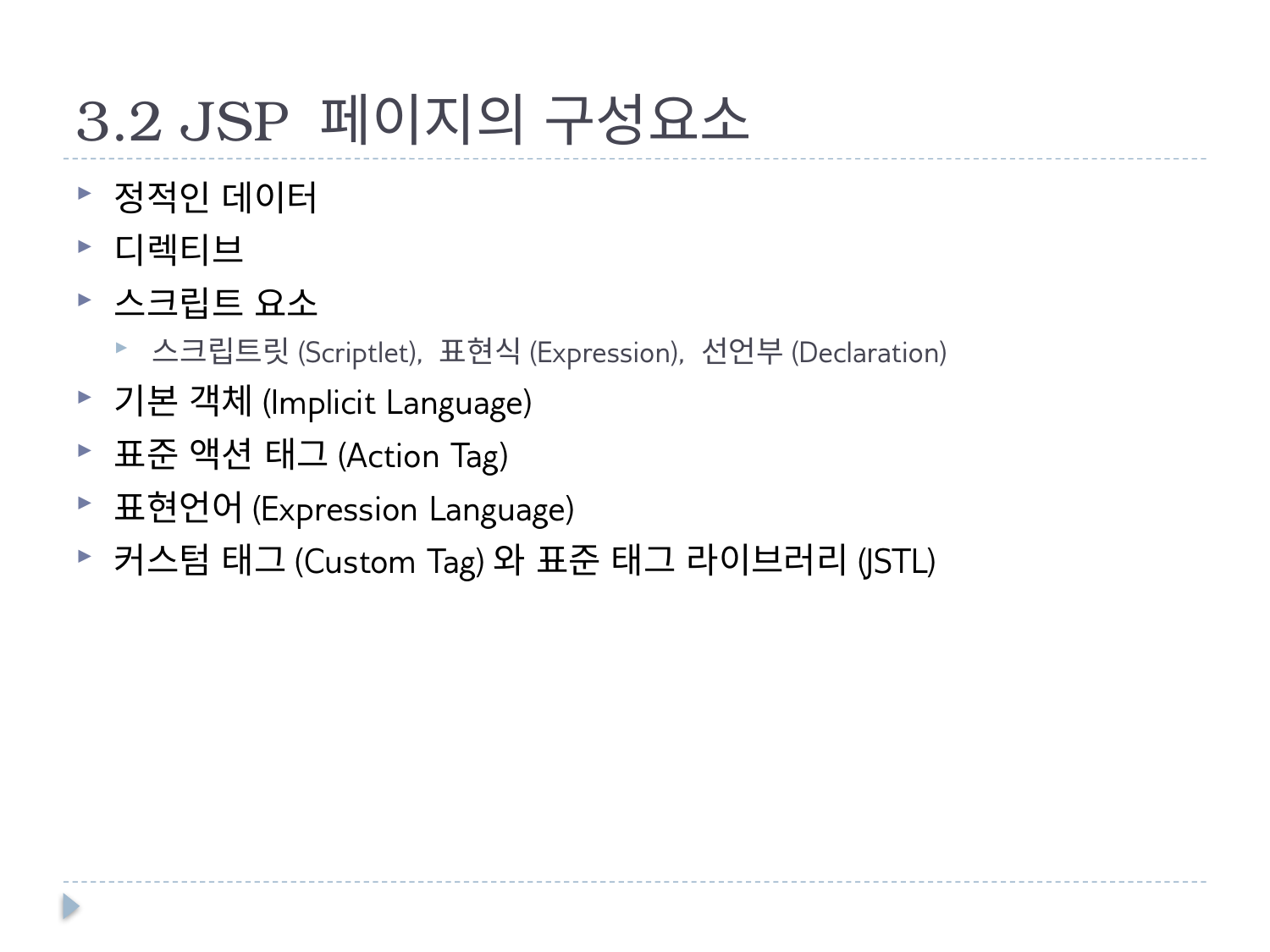

# 3.2 JSP 페이지의 구성요소
정적인 데이터
디렉티브
스크립트 요소
스크립트릿(Scriptlet), 표현식(Expression), 선언부(Declaration)
기본 객체(Implicit Language)
표준 액션 태그(Action Tag)
표현언어(Expression Language)
커스텀 태그(Custom Tag)와 표준 태그 라이브러리(JSTL)